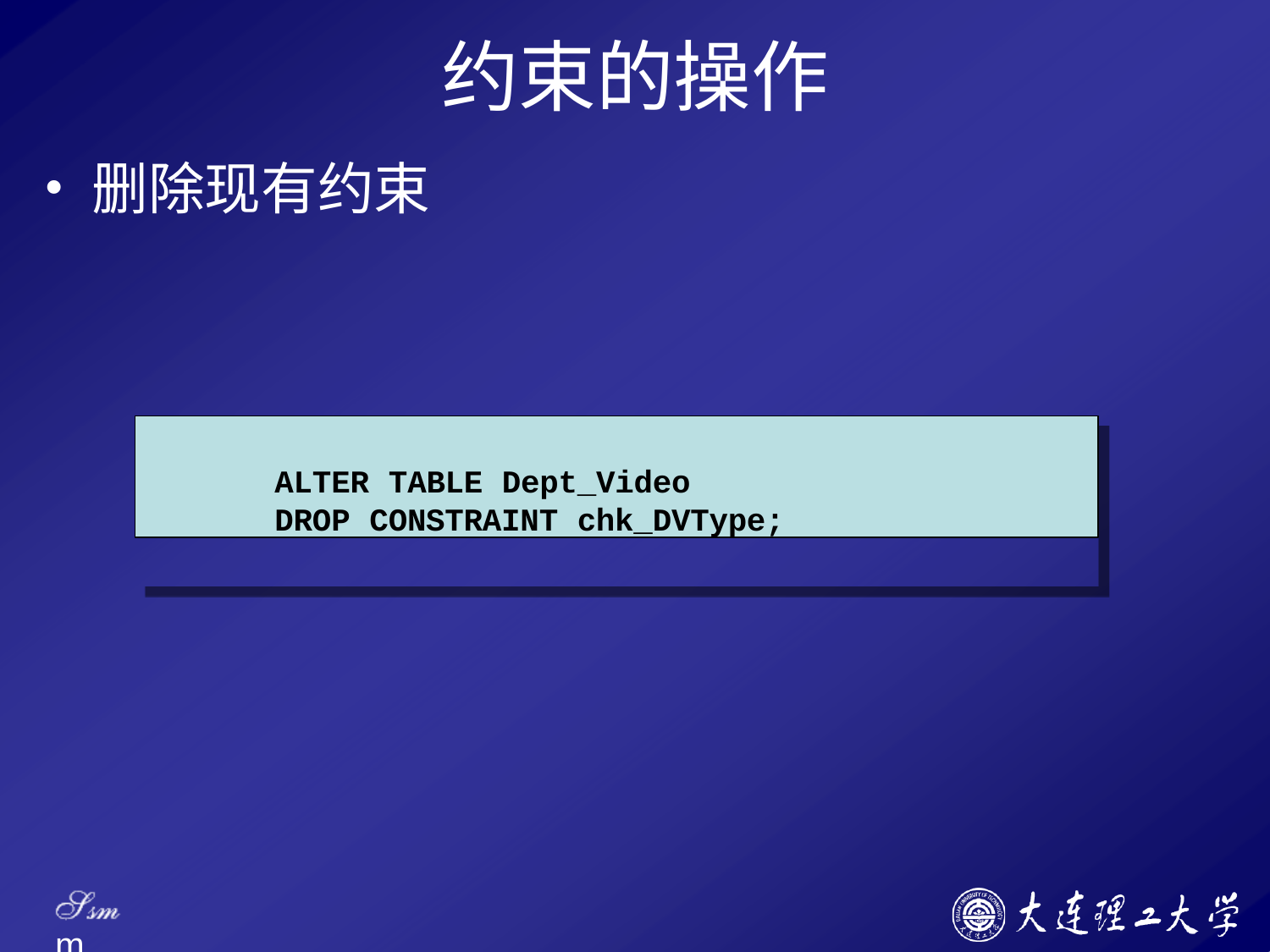

# 约束的操作
删除现有约束

ALTER TABLE Dept_Video
DROP CONSTRAINT chk_DVType;

Ssm